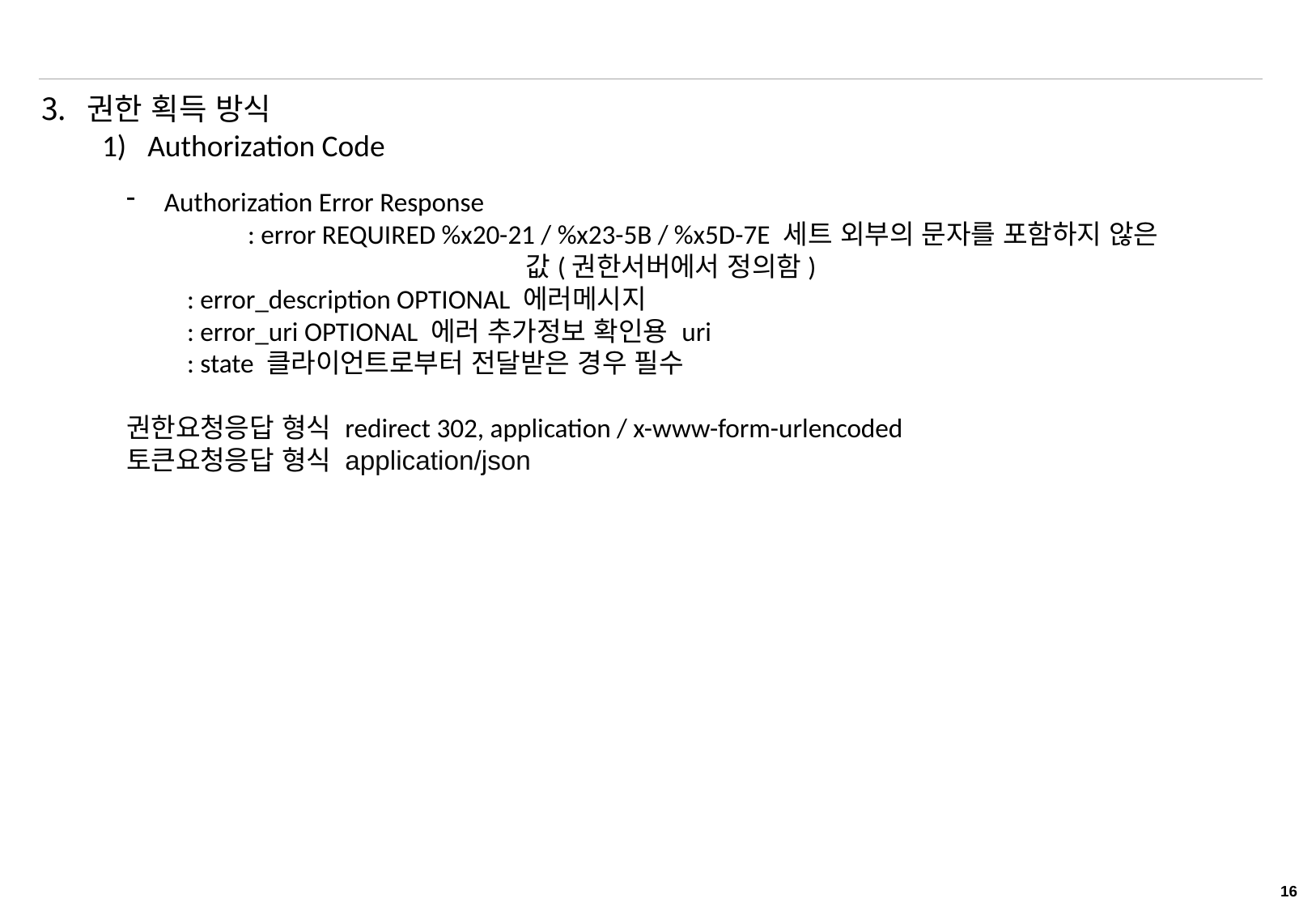

권한 획득 방식
Authorization Code
Authorization Error Response
	: error REQUIRED %x20-21 / %x23-5B / %x5D-7E 세트 외부의 문자를 포함하지 않은 		                     값(권한서버에서 정의함)
: error_description OPTIONAL 에러메시지
: error_uri OPTIONAL 에러 추가정보 확인용 uri
: state 클라이언트로부터 전달받은 경우 필수

권한요청응답 형식 redirect 302, application / x-www-form-urlencoded
토큰요청응답 형식 application/json